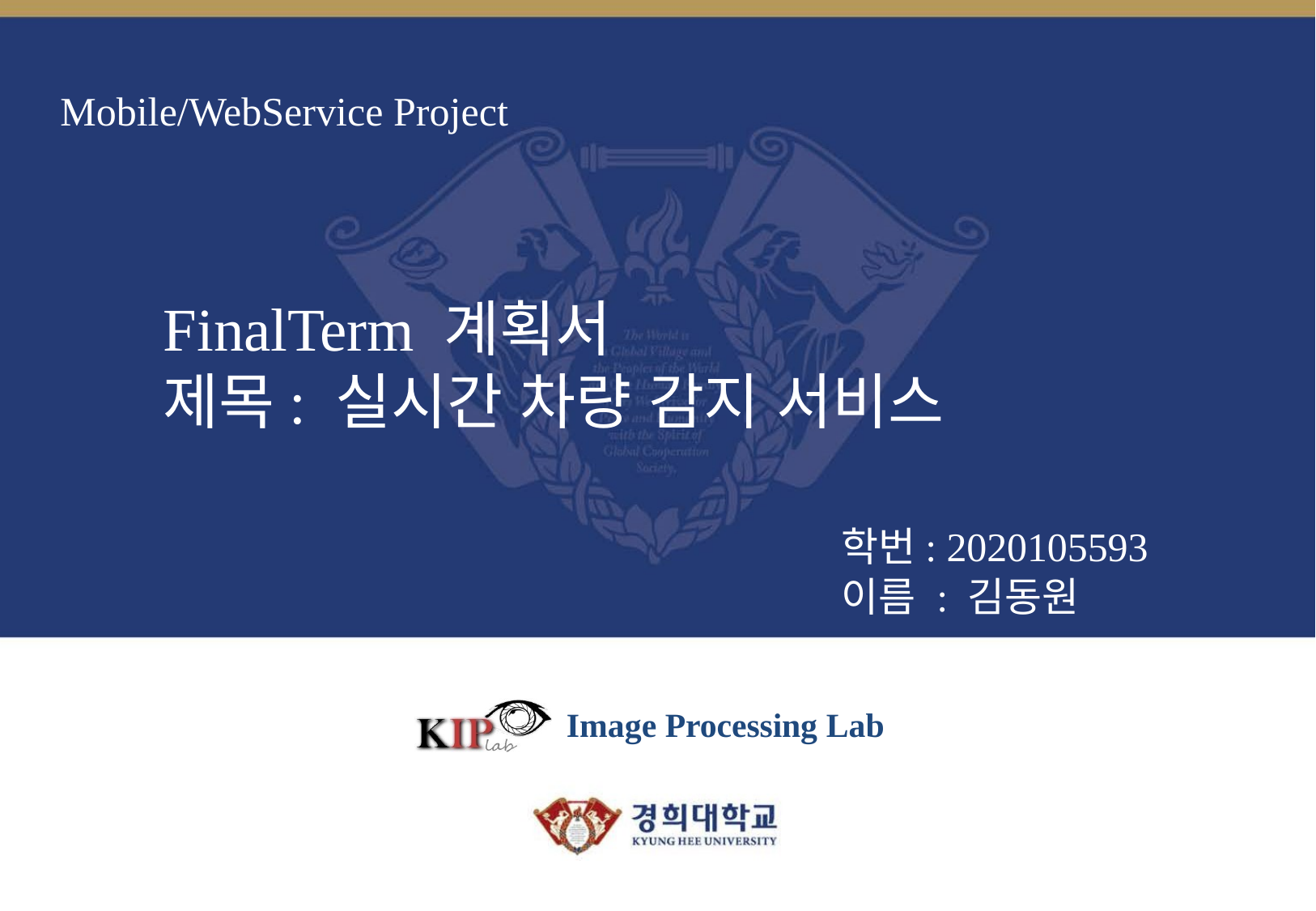

# Mobile/WebService Project
FinalTerm 계획서
제목: 실시간 차량 감지 서비스
학번: 2020105593
이름 : 김동원

Image Processing Lab